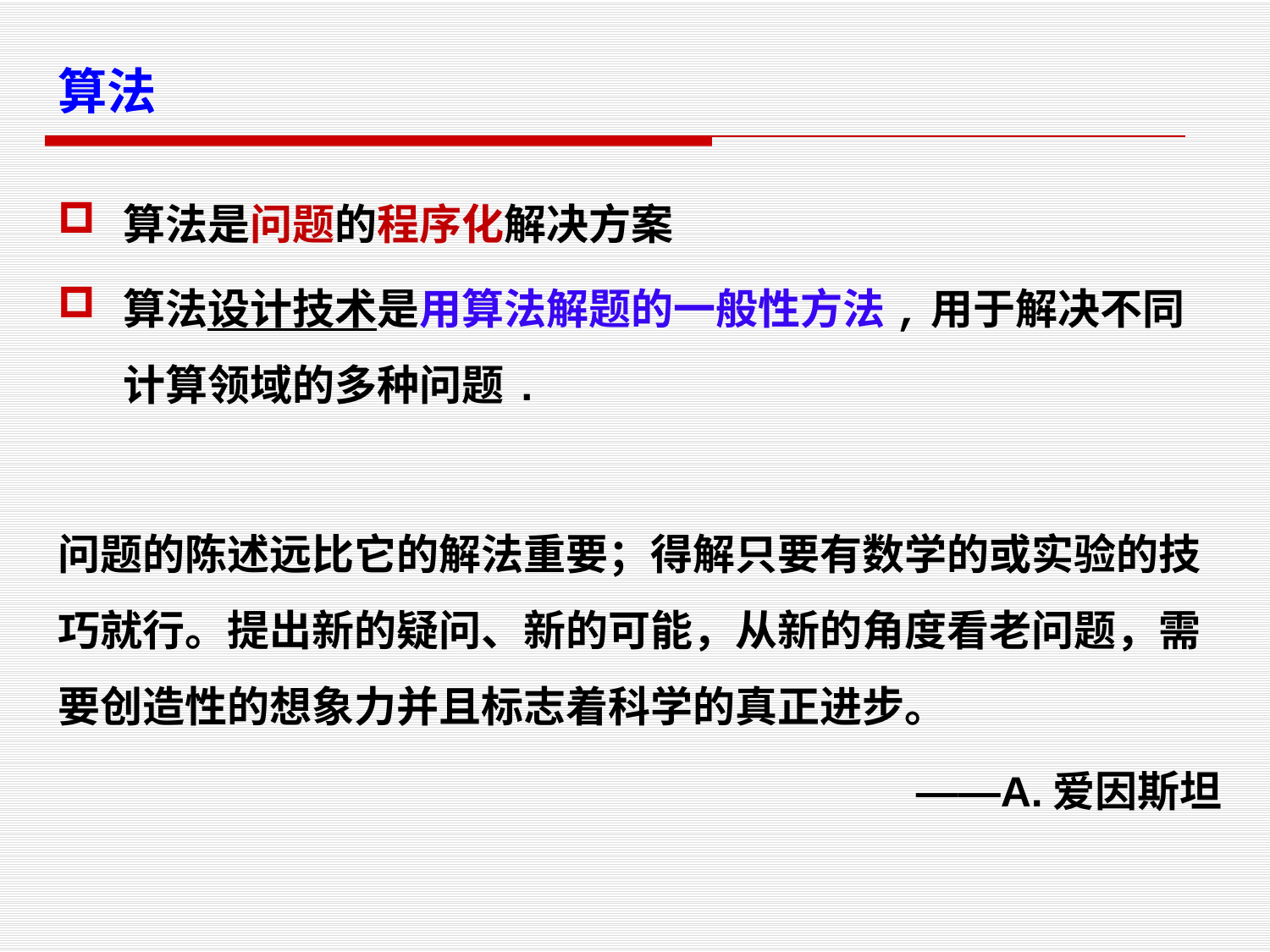

# 算法
算法是问题的程序化解决方案
算法设计技术是用算法解题的一般性方法,用于解决不同计算领域的多种问题.

问题的陈述远比它的解法重要；得解只要有数学的或实验的技巧就行。提出新的疑问、新的可能，从新的角度看老问题，需要创造性的想象力并且标志着科学的真正进步。
――A.爱因斯坦